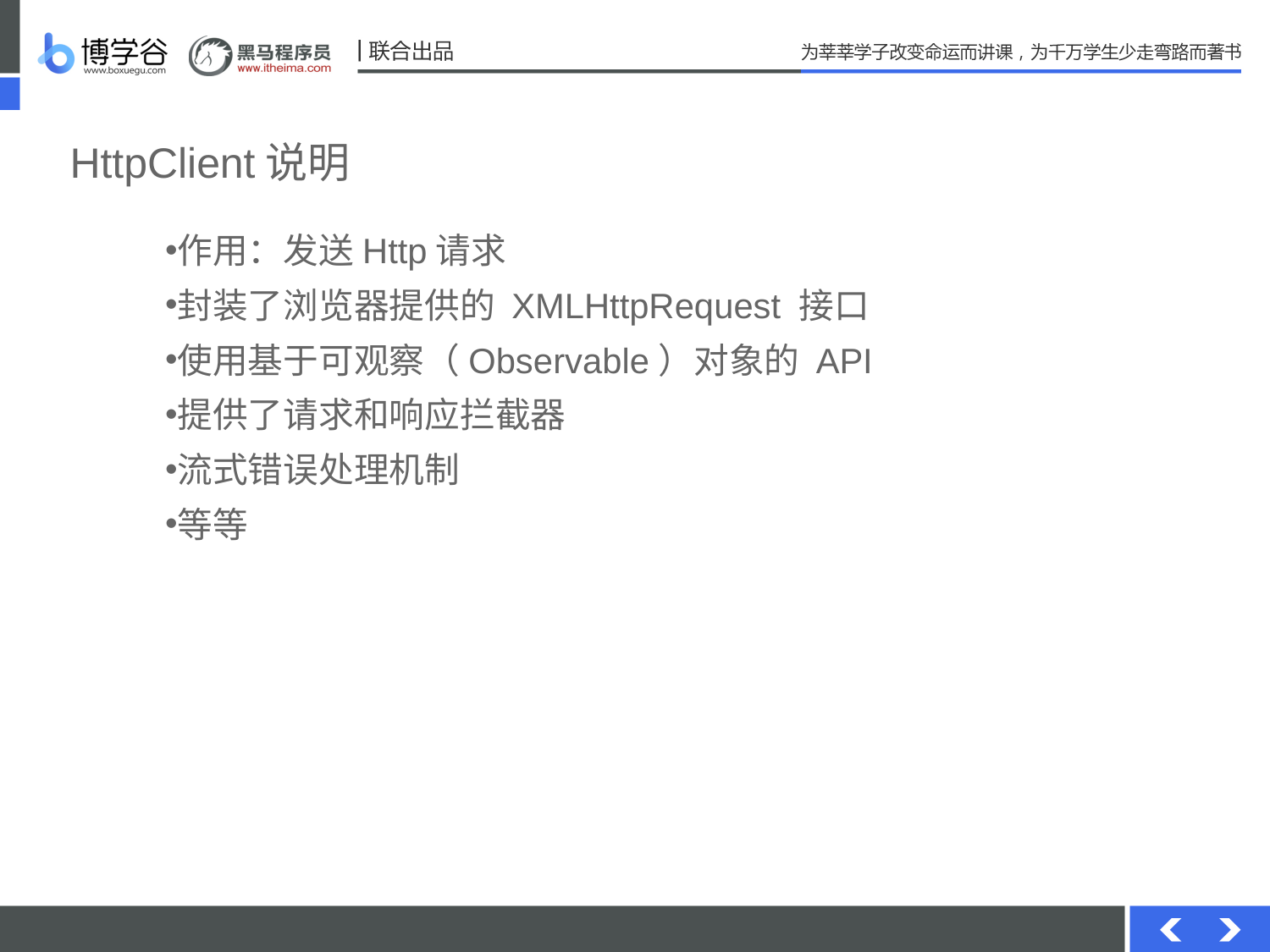

# HttpClient说明
作用：发送Http请求
封装了浏览器提供的 XMLHttpRequest 接口
使用基于可观察（Observable）对象的 API
提供了请求和响应拦截器
流式错误处理机制
等等